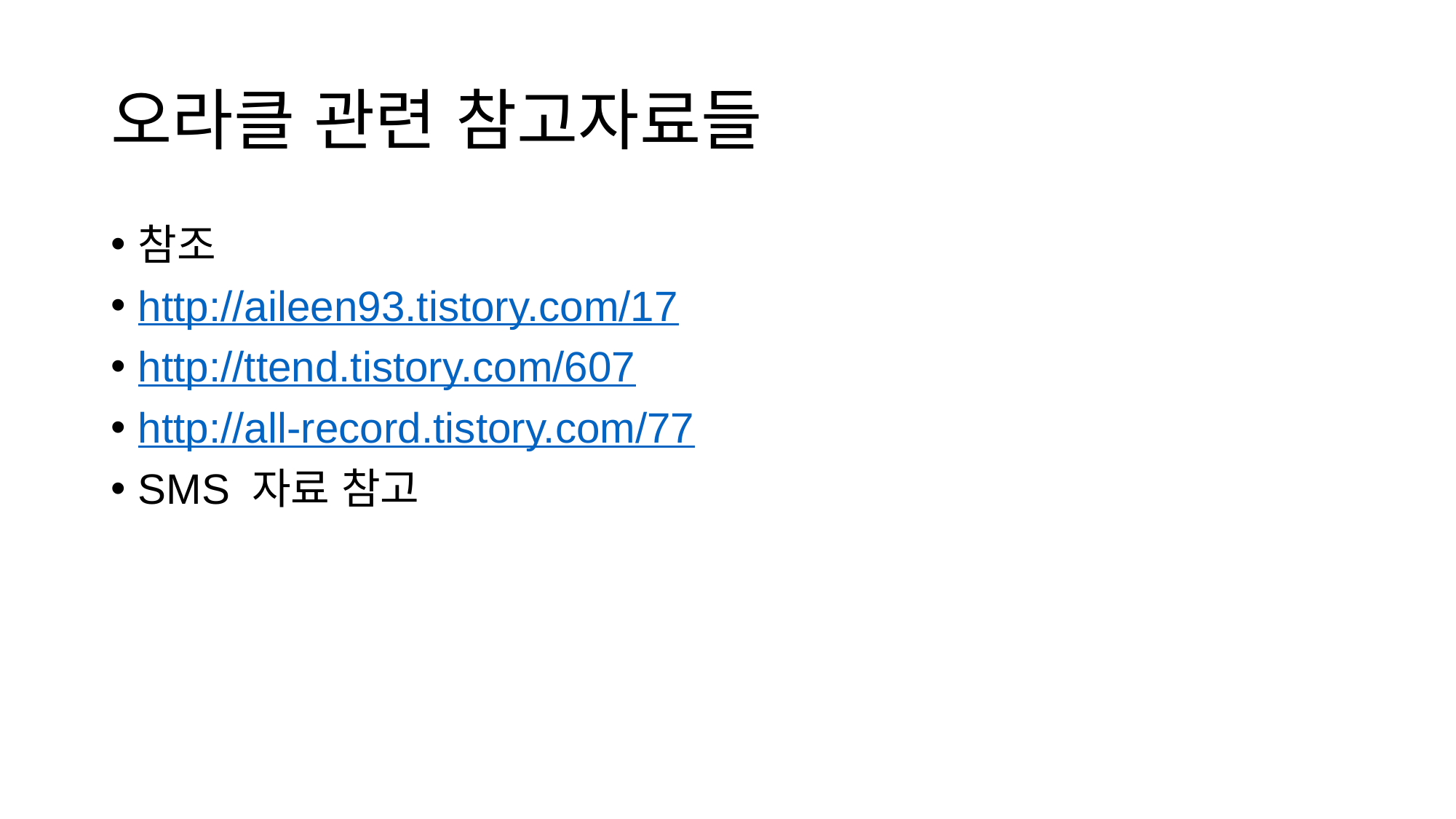

# 오라클 관련 참고자료들
참조
http://aileen93.tistory.com/17
http://ttend.tistory.com/607
http://all-record.tistory.com/77
SMS 자료 참고